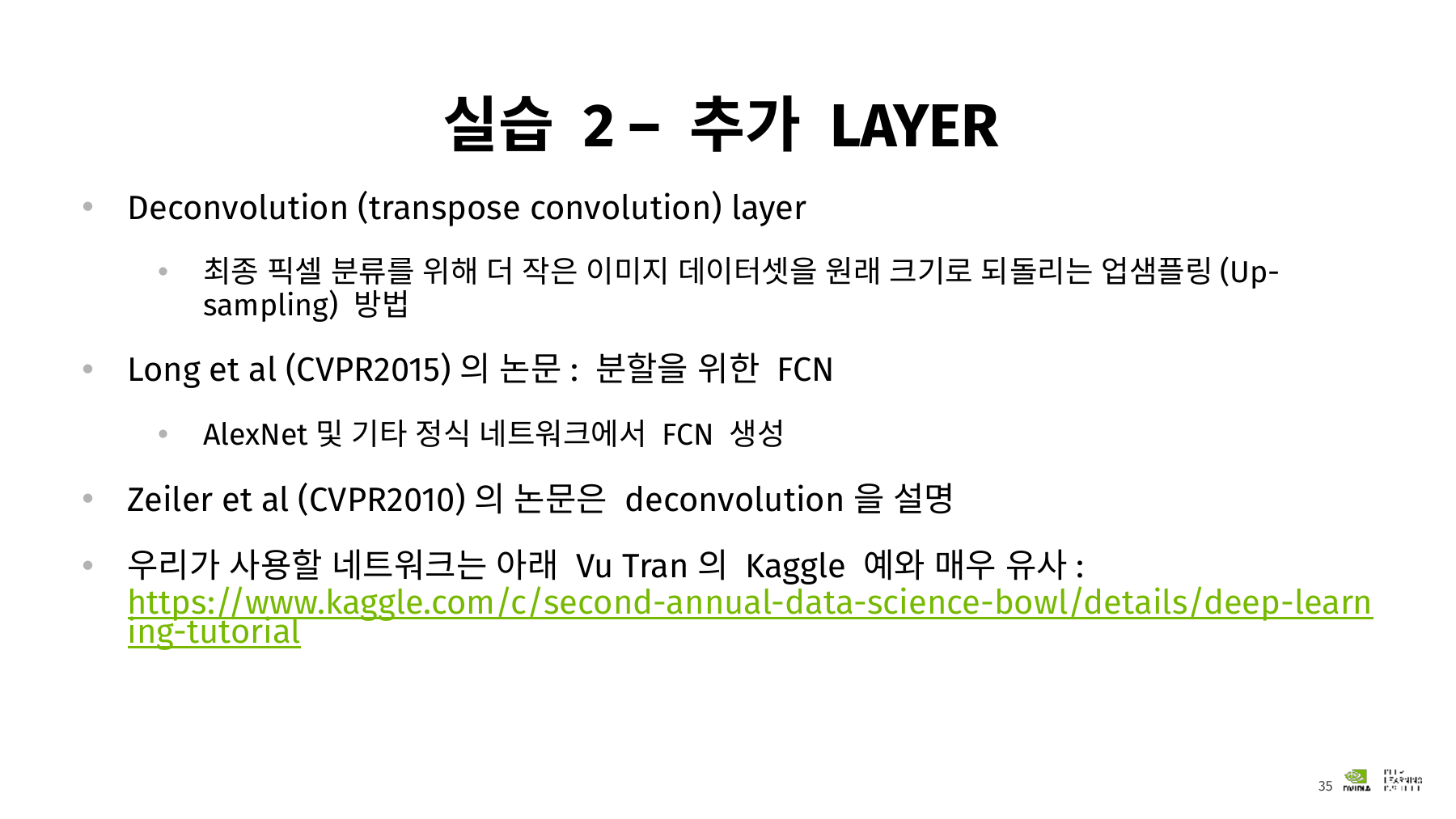

# 실습 2 – 추가 LAYER
Deconvolution (transpose convolution) layer
최종 픽셀 분류를 위해 더 작은 이미지 데이터셋을 원래 크기로 되돌리는 업샘플링(Up-sampling) 방법
Long et al (CVPR2015)의 논문: 분할을 위한 FCN
AlexNet및 기타 정식 네트워크에서 FCN 생성
Zeiler et al (CVPR2010)의 논문은 deconvolution을 설명
우리가 사용할 네트워크는 아래 Vu Tran의 Kaggle 예와 매우 유사: https://www.kaggle.com/c/second-annual-data-science-bowl/details/deep-learning-tutorial